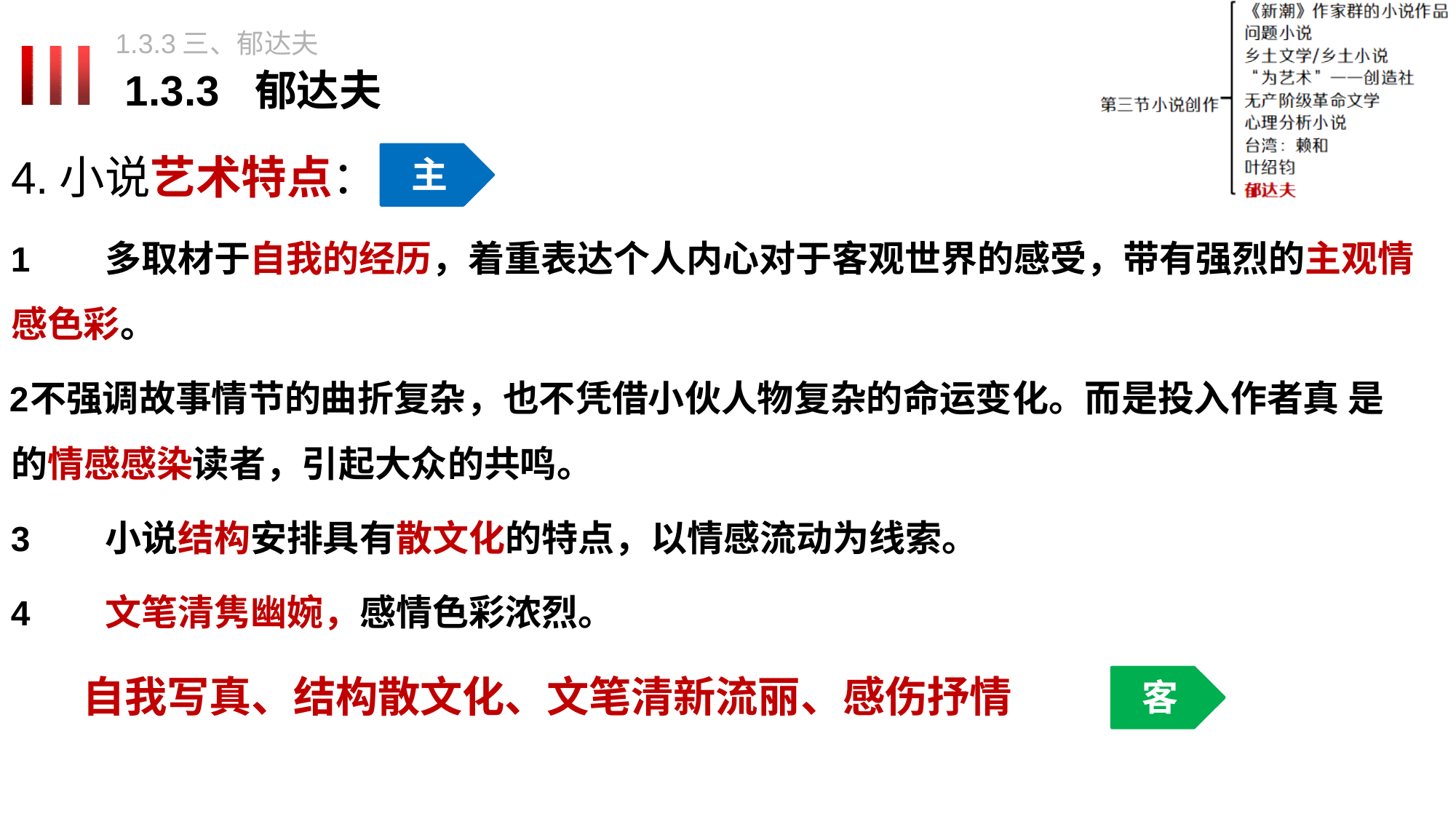

1.3.3三、郁达夫

# 1.3.3	郁达夫

4.小说艺术特点：
主
多取材于自我的经历，着重表达个人内心对于客观世界的感受，带有强烈的主观情
感色彩。
不强调故事情节的曲折复杂，也不凭借小伙人物复杂的命运变化。而是投入作者真 是的情感感染读者，引起大众的共鸣。
小说结构安排具有散文化的特点，以情感流动为线索。
文笔清隽幽婉，感情色彩浓烈。

自我写真、结构散文化、文笔清新流丽、感伤抒情
客